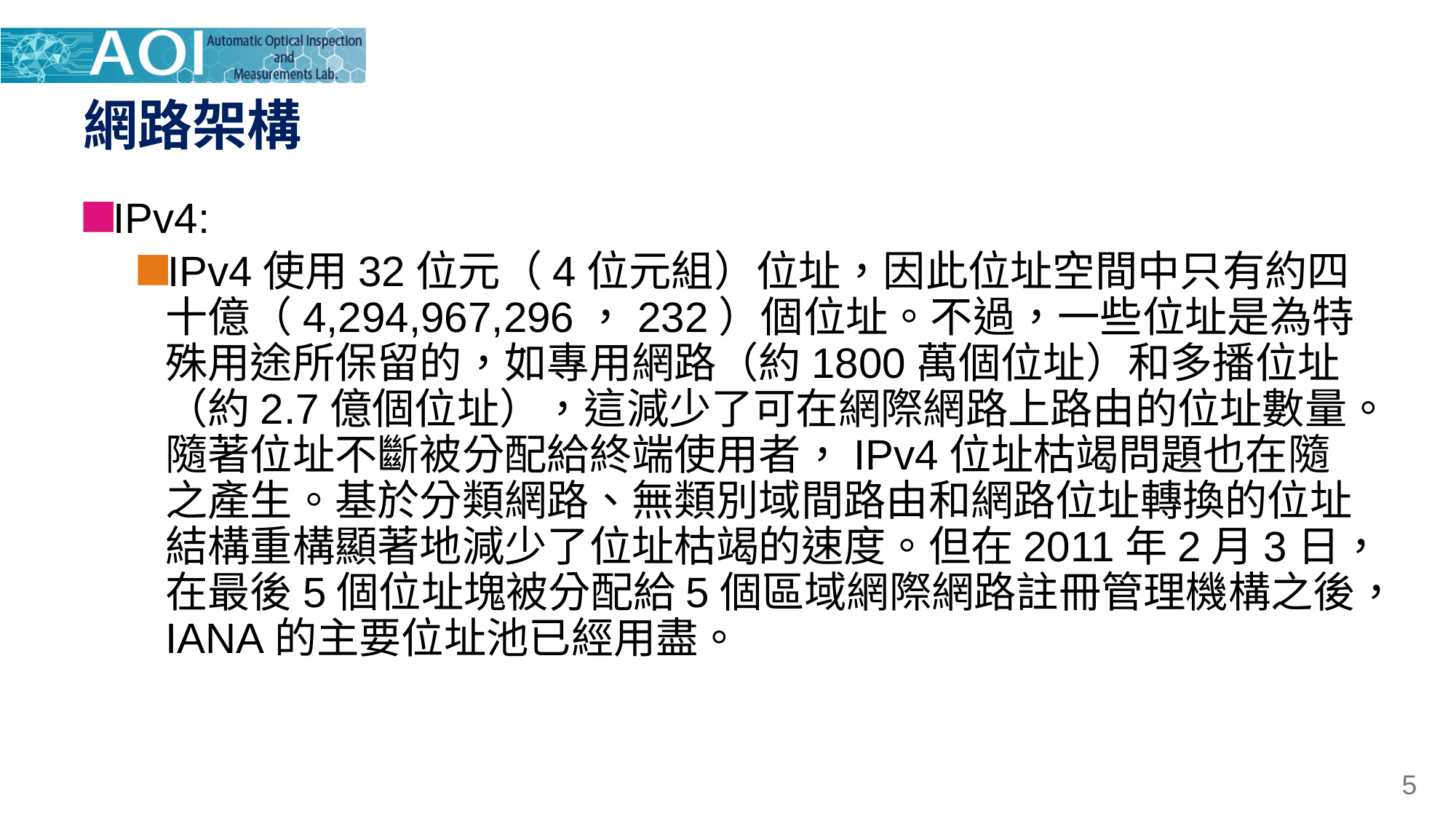

# 網路架構
IPv4:
IPv4使用32位元（4位元組）位址，因此位址空間中只有約四十億（4,294,967,296，232）個位址。不過，一些位址是為特殊用途所保留的，如專用網路（約1800萬個位址）和多播位址（約2.7億個位址），這減少了可在網際網路上路由的位址數量。隨著位址不斷被分配給終端使用者，IPv4位址枯竭問題也在隨之產生。基於分類網路、無類別域間路由和網路位址轉換的位址結構重構顯著地減少了位址枯竭的速度。但在2011年2月3日，在最後5個位址塊被分配給5個區域網際網路註冊管理機構之後，IANA的主要位址池已經用盡。